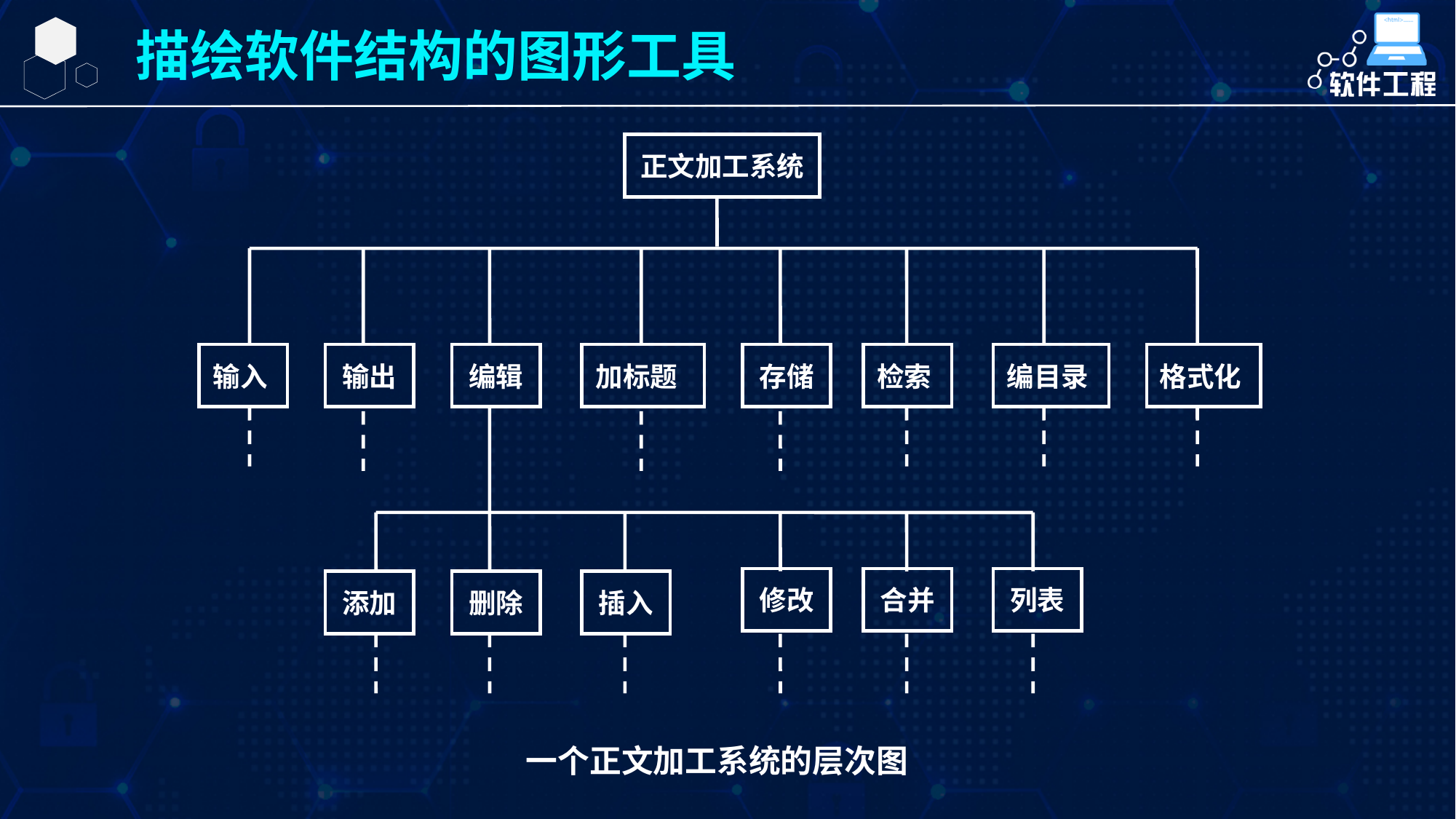

描绘软件结构的图形工具
正文加工系统

输入
输出
编辑
加标题
存储
检索
编目录
格式化

修改
合并
列表
添加
删除
插入

一个正文加工系统的层次图